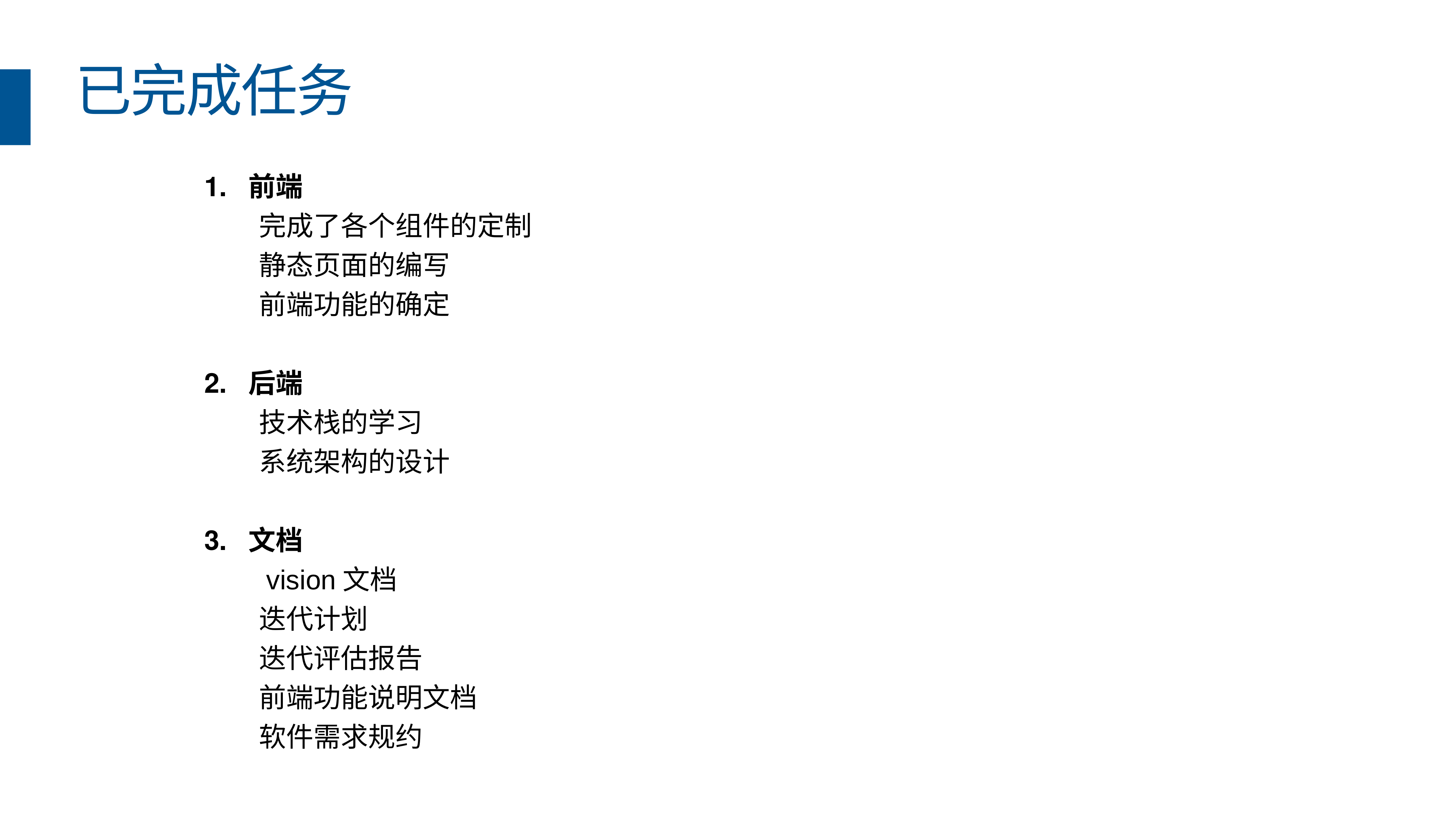

# 已完成任务
前端
	完成了各个组件的定制
	静态页面的编写
	前端功能的确定

后端
	技术栈的学习
	系统架构的设计

文档
	 vision文档
	迭代计划
	迭代评估报告
	前端功能说明文档
	软件需求规约